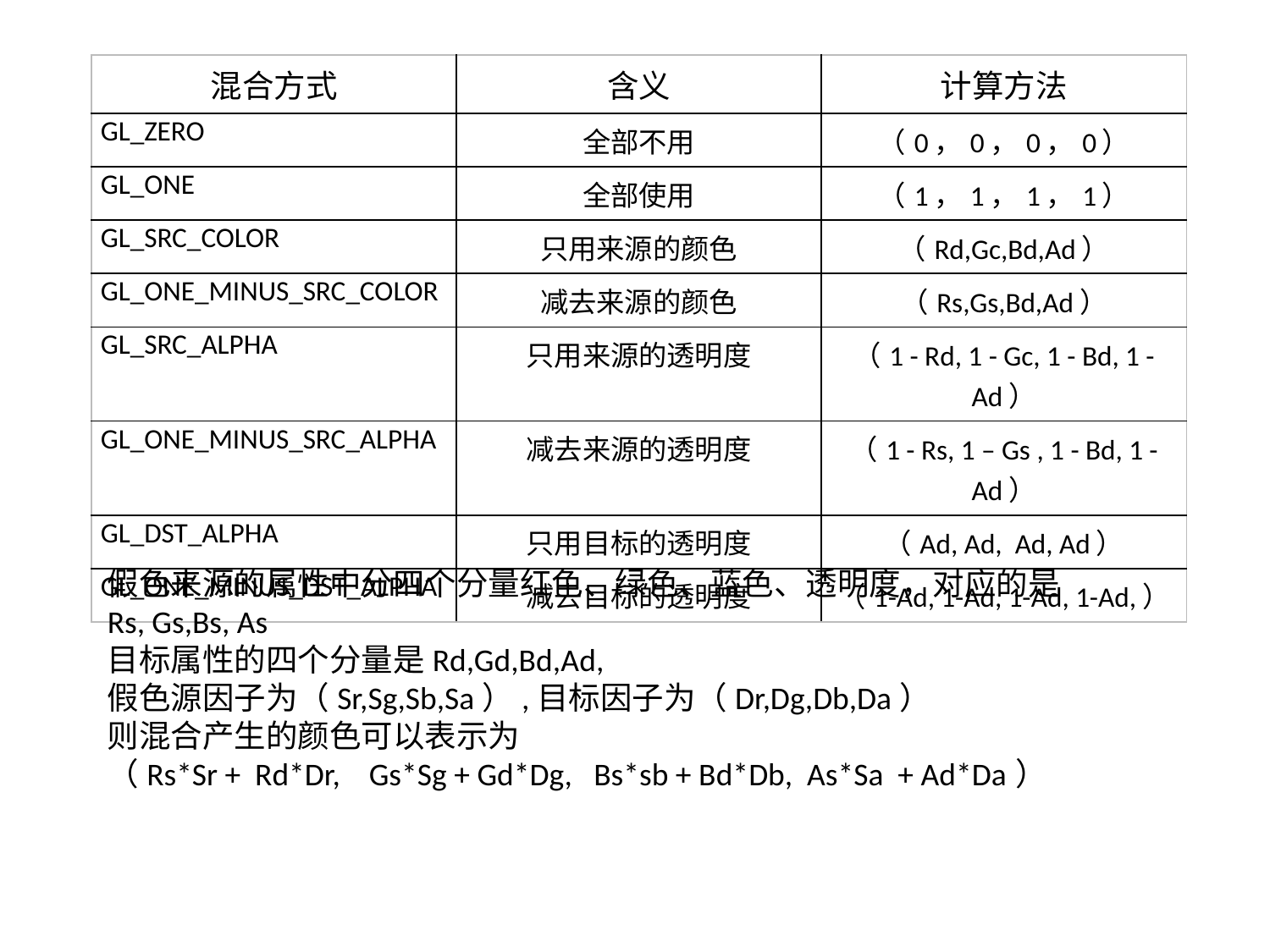

| 混合方式 | 含义 | 计算方法 |
| --- | --- | --- |
| GL\_ZERO | 全部不用 | （0，0，0，0） |
| GL\_ONE | 全部使用 | （1，1，1，1） |
| GL\_SRC\_COLOR | 只用来源的颜色 | （Rd,Gc,Bd,Ad） |
| GL\_ONE\_MINUS\_SRC\_COLOR | 减去来源的颜色 | （Rs,Gs,Bd,Ad） |
| GL\_SRC\_ALPHA | 只用来源的透明度 | （1 - Rd, 1 - Gc, 1 - Bd, 1 - Ad） |
| GL\_ONE\_MINUS\_SRC\_ALPHA | 减去来源的透明度 | （1 - Rs, 1 – Gs , 1 - Bd, 1 - Ad） |
| GL\_DST\_ALPHA | 只用目标的透明度 | （Ad, Ad, Ad, Ad） |
| GL\_ONE\_MINUS\_DST\_ALPHA | 减去目标的透明度 | （1-Ad, 1-Ad, 1-Ad, 1-Ad,） |
假色来源的属性中分四个分量红色、绿色、蓝色、透明度，对应的是Rs, Gs,Bs, As
目标属性的四个分量是Rd,Gd,Bd,Ad,
假色源因子为（Sr,Sg,Sb,Sa）,目标因子为（Dr,Dg,Db,Da）
则混合产生的颜色可以表示为
（Rs*Sr +  Rd*Dr,    Gs*Sg + Gd*Dg,   Bs*sb + Bd*Db,  As*Sa  + Ad*Da）